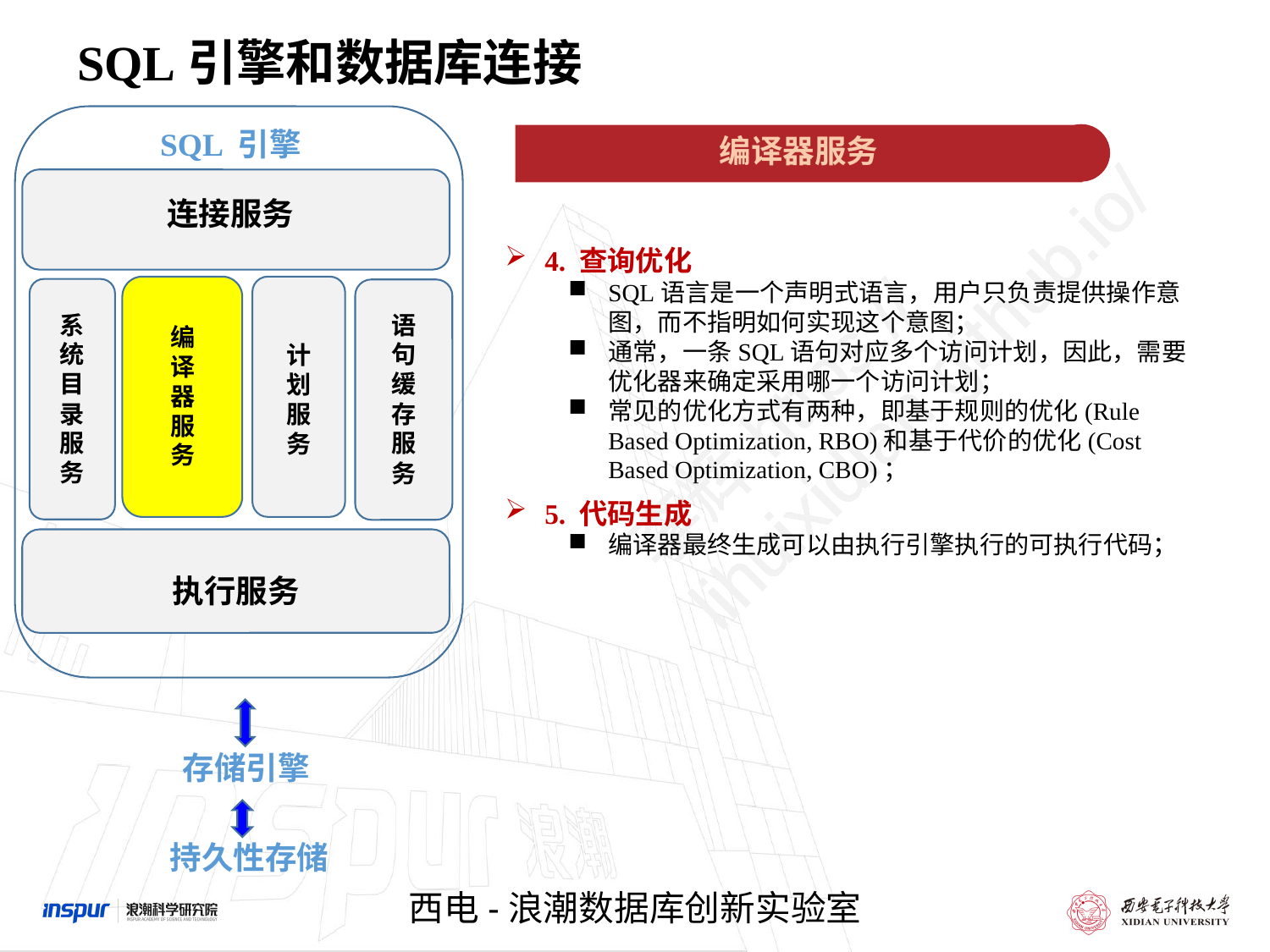

SQL引擎和数据库连接

SQL 引擎

编译器服务

连接服务
4. 查询优化
SQL语言是一个声明式语言，用户只负责提供操作意图，而不指明如何实现这个意图；
通常，一条SQL语句对应多个访问计划，因此，需要优化器来确定采用哪一个访问计划；
常见的优化方式有两种，即基于规则的优化(Rule Based Optimization, RBO)和基于代价的优化(Cost Based Optimization, CBO)；
5. 代码生成
编译器最终生成可以由执行引擎执行的可执行代码；

系
统
目
录
服
务
语
句
缓
存
服
务
编
译
器
服
务
计
划
服
务

执行服务

存储引擎

持久性存储